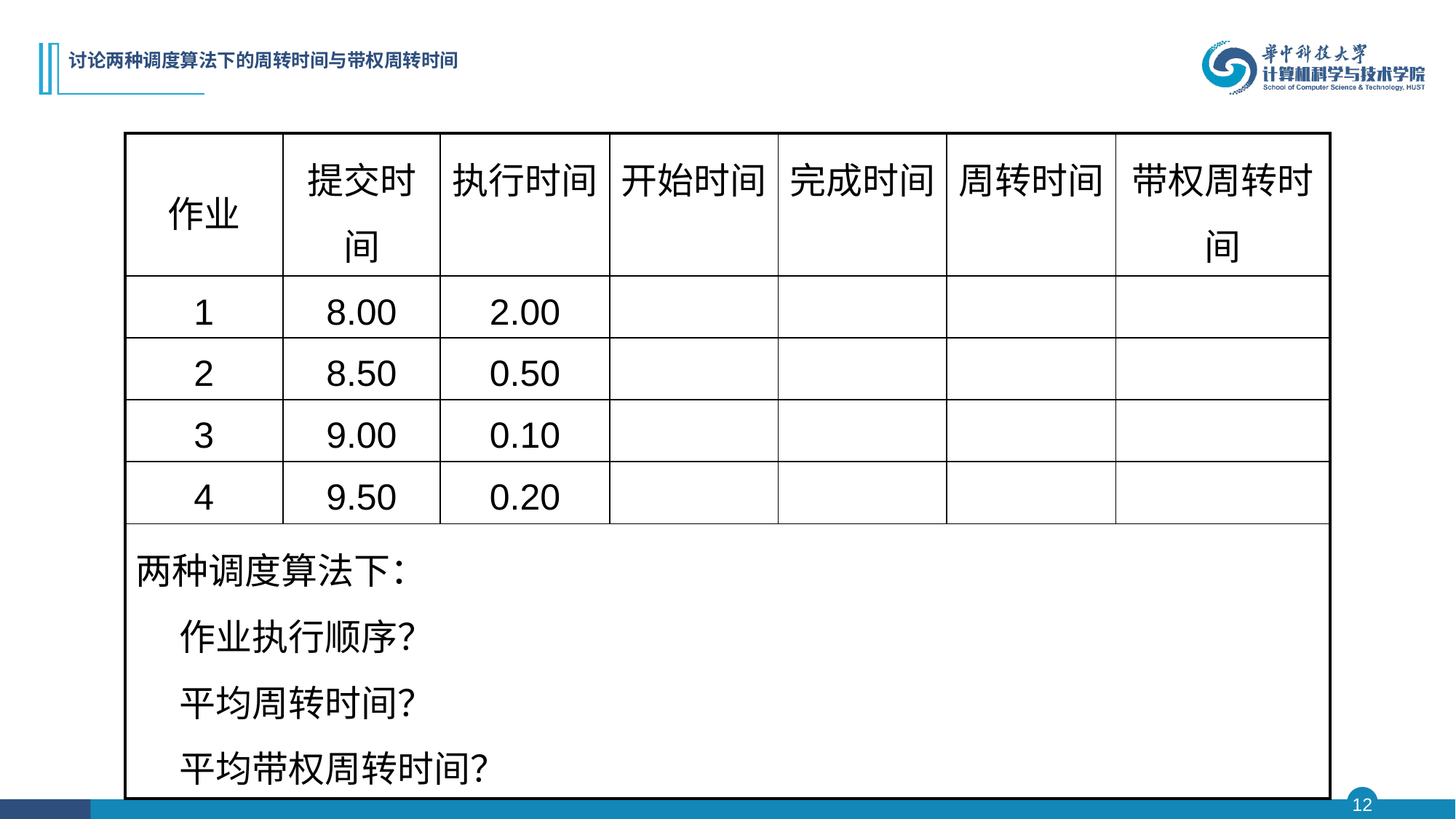

# 讨论两种调度算法下的周转时间与带权周转时间
| 作业 | 提交时间 | 执行时间 | 开始时间 | 完成时间 | 周转时间 | 带权周转时间 |
| --- | --- | --- | --- | --- | --- | --- |
| 1 | 8.00 | 2.00 |  |  |  |  |
| 2 | 8.50 | 0.50 |  |  |  |  |
| 3 | 9.00 | 0.10 |  |  |  |  |
| 4 | 9.50 | 0.20 |  |  |  |  |
| 两种调度算法下： 作业执行顺序？ 平均周转时间？ 平均带权周转时间？ |  |  |  |  |  |  |